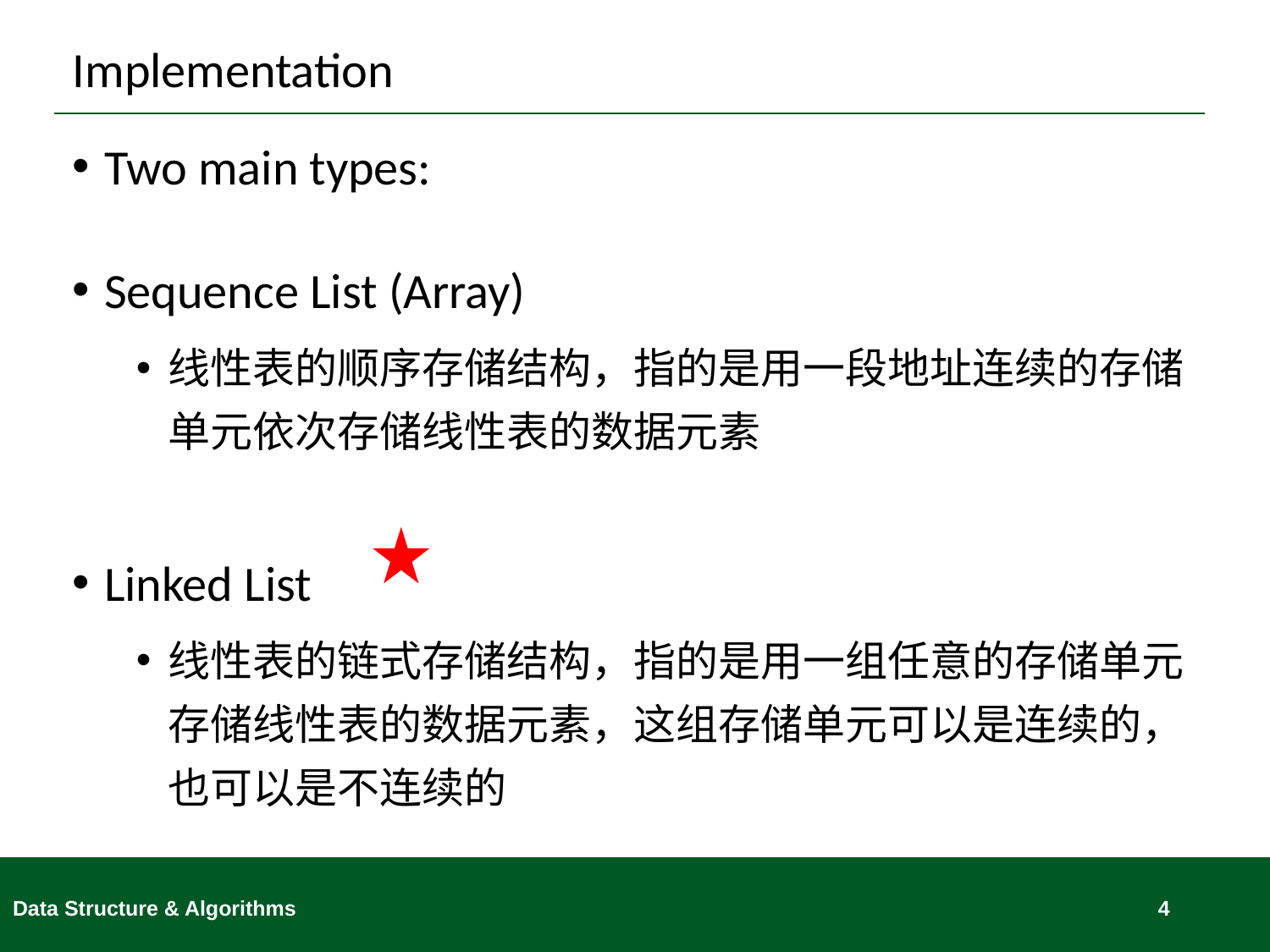

# Implementation
Two main types:

Sequence List (Array)
线性表的顺序存储结构，指的是用一段地址连续的存储单元依次存储线性表的数据元素

Linked List
线性表的链式存储结构，指的是用一组任意的存储单元存储线性表的数据元素，这组存储单元可以是连续的，也可以是不连续的

Data Structure & Algorithms
4